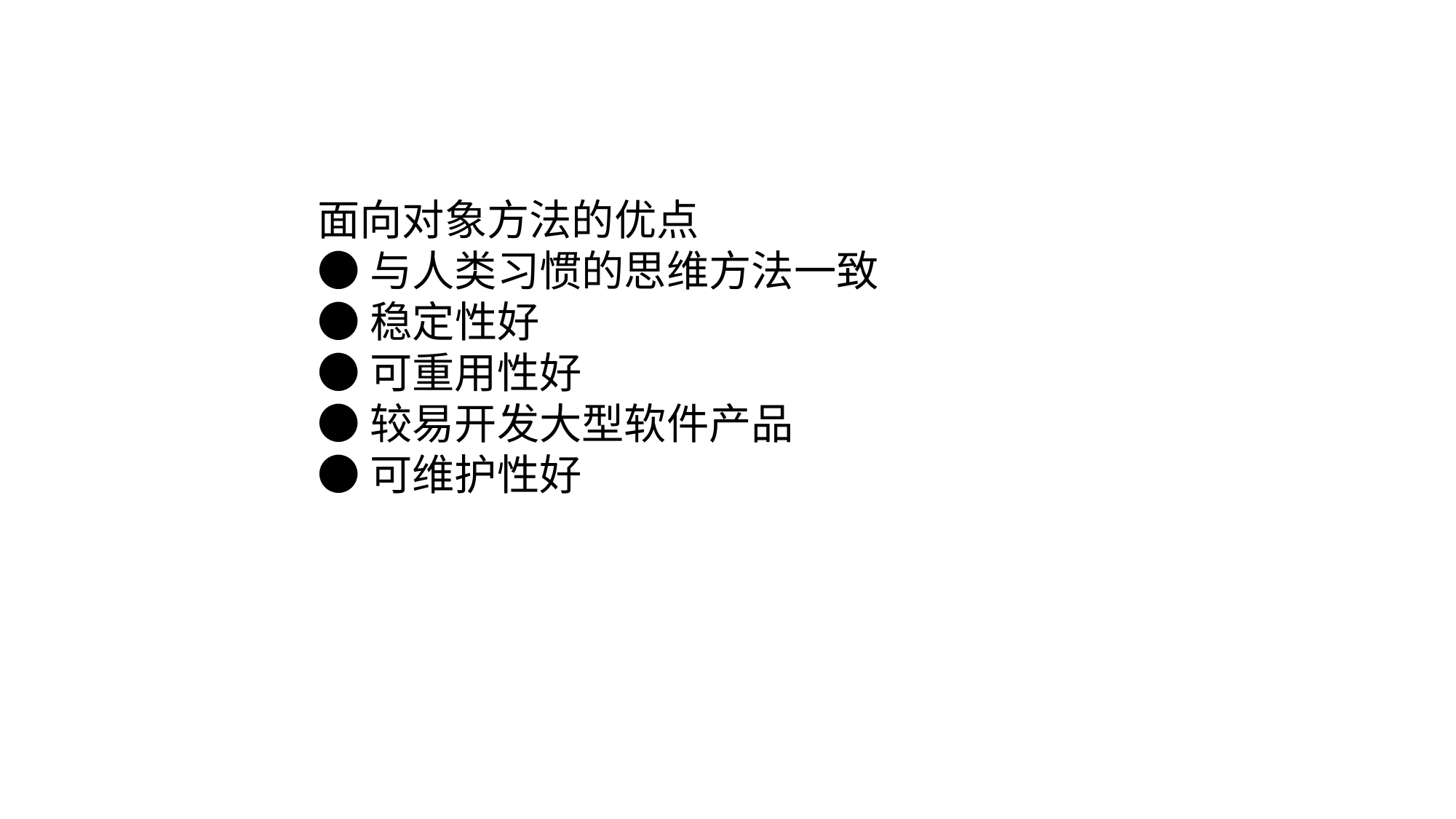

面向对象方法的优点
●与人类习惯的思维方法一致
●稳定性好
●可重用性好
●较易开发大型软件产品
●可维护性好